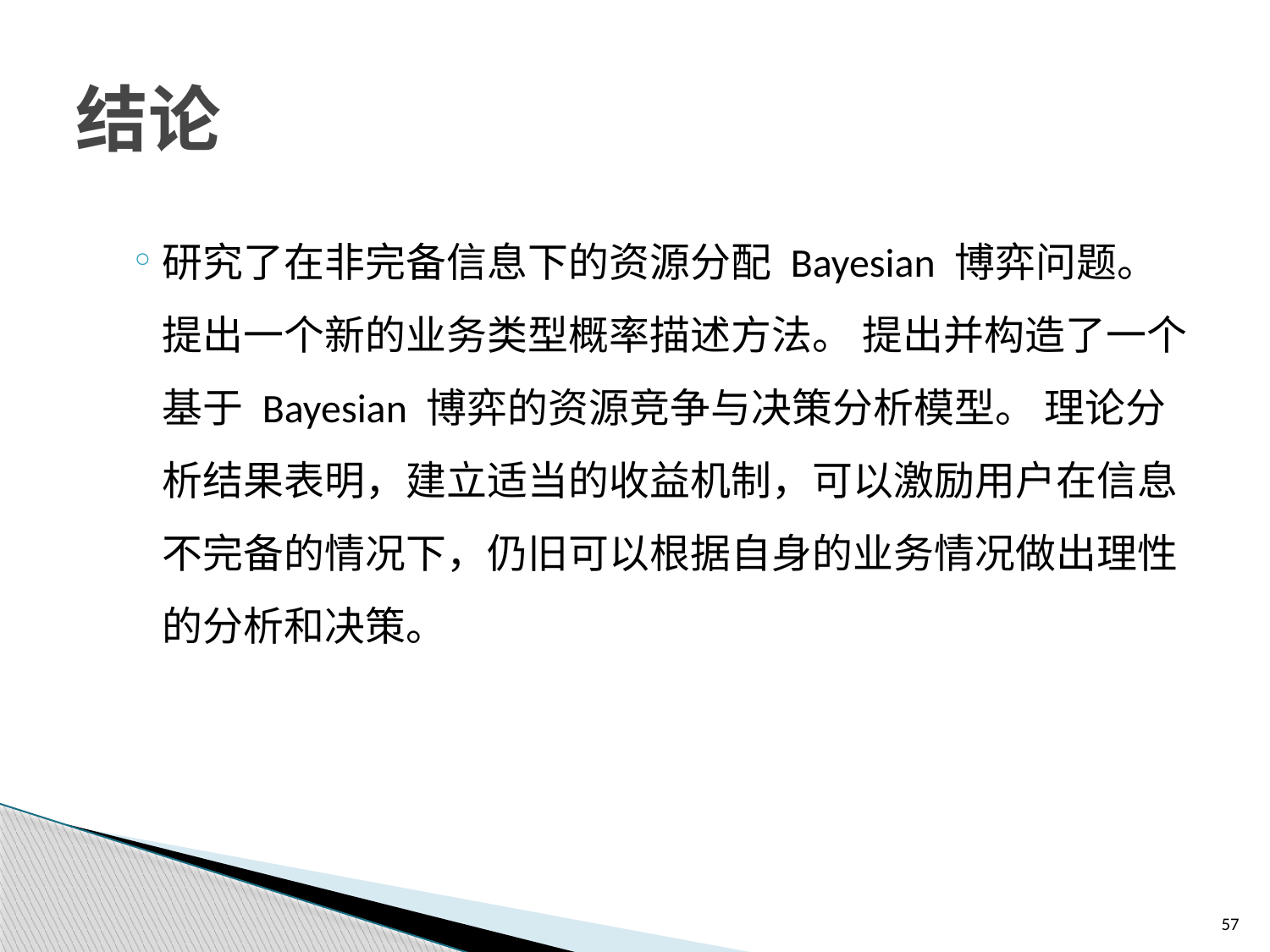

# 结论
研究了在非完备信息下的资源分配 Bayesian 博弈问题。 提出一个新的业务类型概率描述方法。 提出并构造了一个基于 Bayesian 博弈的资源竞争与决策分析模型。 理论分析结果表明，建立适当的收益机制，可以激励用户在信息不完备的情况下，仍旧可以根据自身的业务情况做出理性的分析和决策。
57